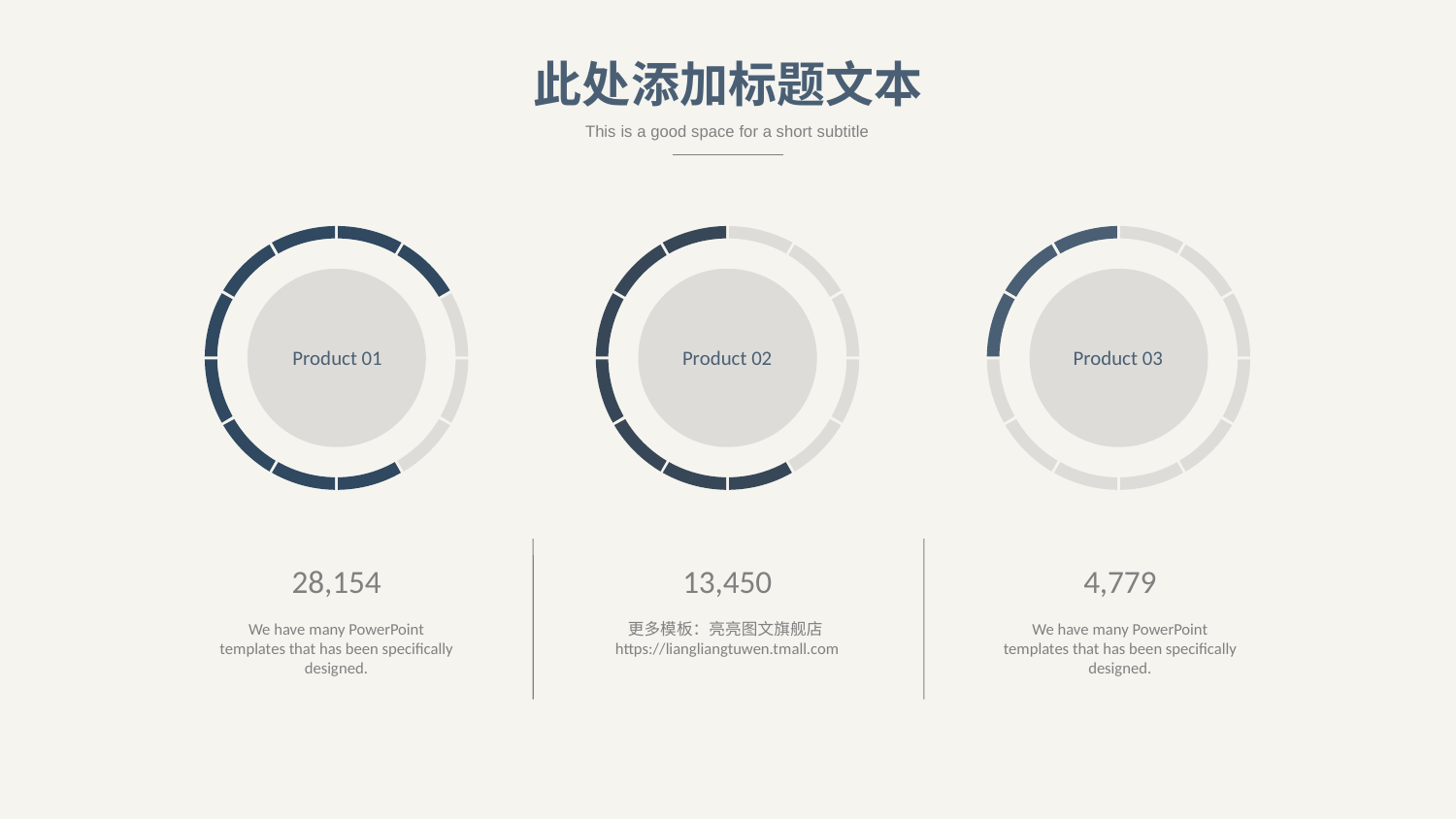

此处添加标题文本
This is a good space for a short subtitle

Product 01
Product 02
Product 03

28,154

We have many PowerPoint templates that has been specifically designed.
13,450

更多模板：亮亮图文旗舰店https://liangliangtuwen.tmall.com
4,779

We have many PowerPoint templates that has been specifically designed.